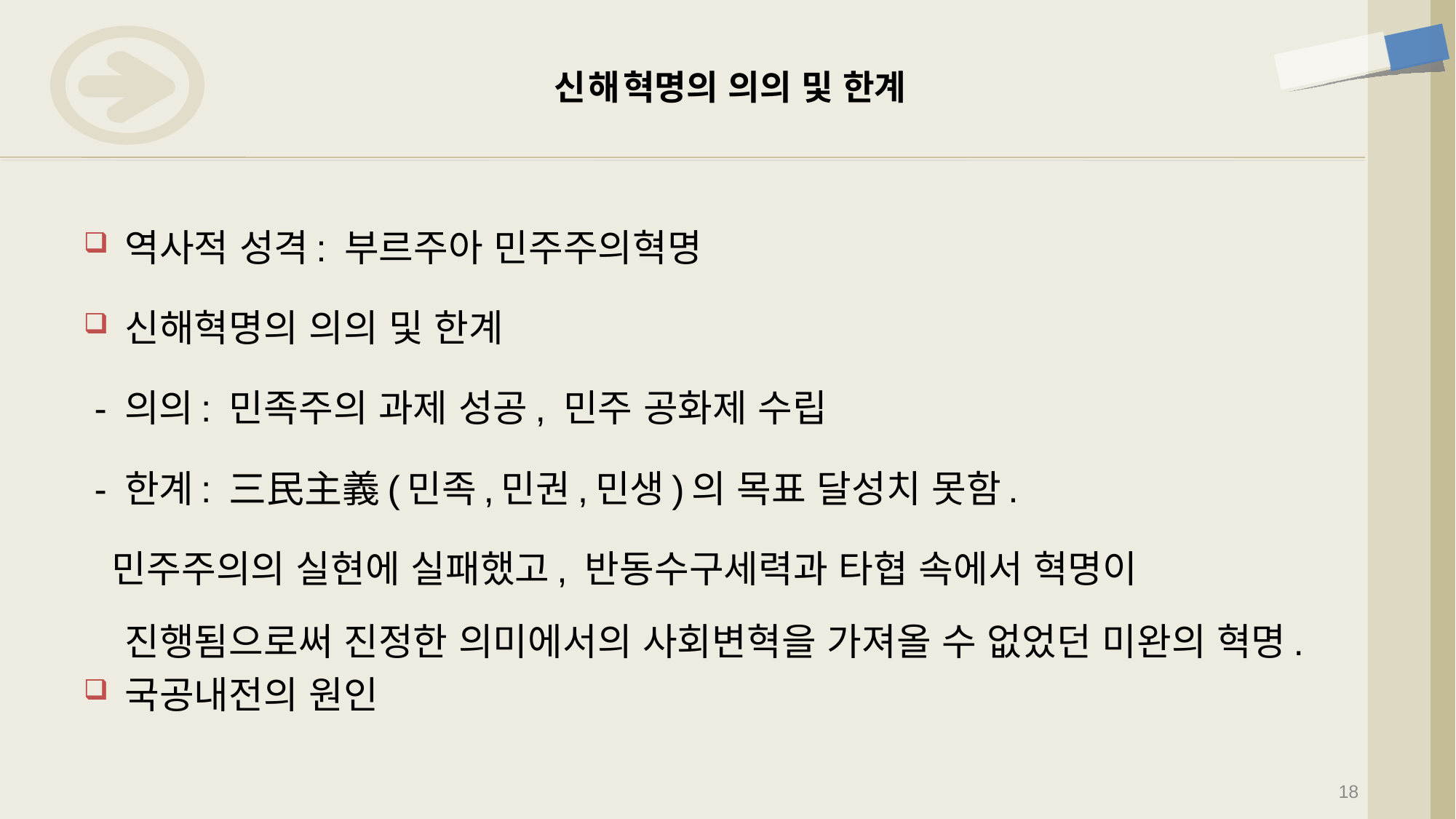

# 신해혁명의 의의 및 한계
역사적 성격: 부르주아 민주주의혁명
신해혁명의 의의 및 한계
 - 의의: 민족주의 과제 성공, 민주 공화제 수립
 - 한계: 三民主義(민족,민권,민생)의 목표 달성치 못함.
  민주주의의 실현에 실패했고, 반동수구세력과 타협 속에서 혁명이 진행됨으로써 진정한 의미에서의 사회변혁을 가져올 수 없었던 미완의 혁명.
국공내전의 원인
18